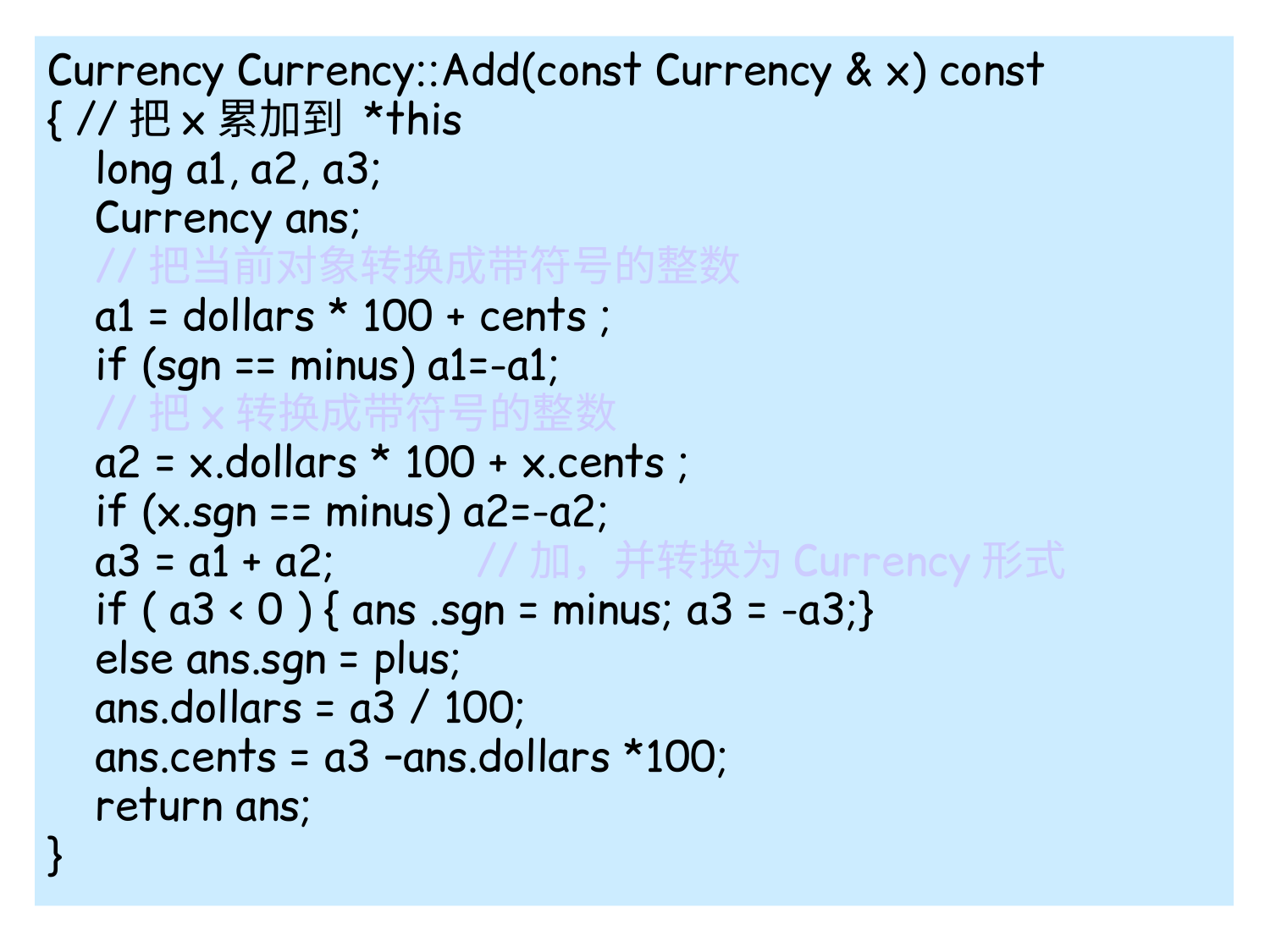

Currency Currency::Add(const Currency & x) const
{ //把x累加到 *this
	long a1, a2, a3;
	Currency ans;
	//把当前对象转换成带符号的整数
	a1 = dollars * 100 + cents ;
	if (sgn == minus) a1=-a1;
	//把x转换成带符号的整数
	a2 = x.dollars * 100 + x.cents ;
	if (x.sgn == minus) a2=-a2;
	a3 = a1 + a2;		//加，并转换为Currency形式
	if ( a3 < 0 ) { ans .sgn = minus; a3 = -a3;}
	else ans.sgn = plus;
	ans.dollars = a3 / 100;
	ans.cents = a3 –ans.dollars *100;
	return ans;
}
# 1.4	类： Add 函数
19.9.4
28